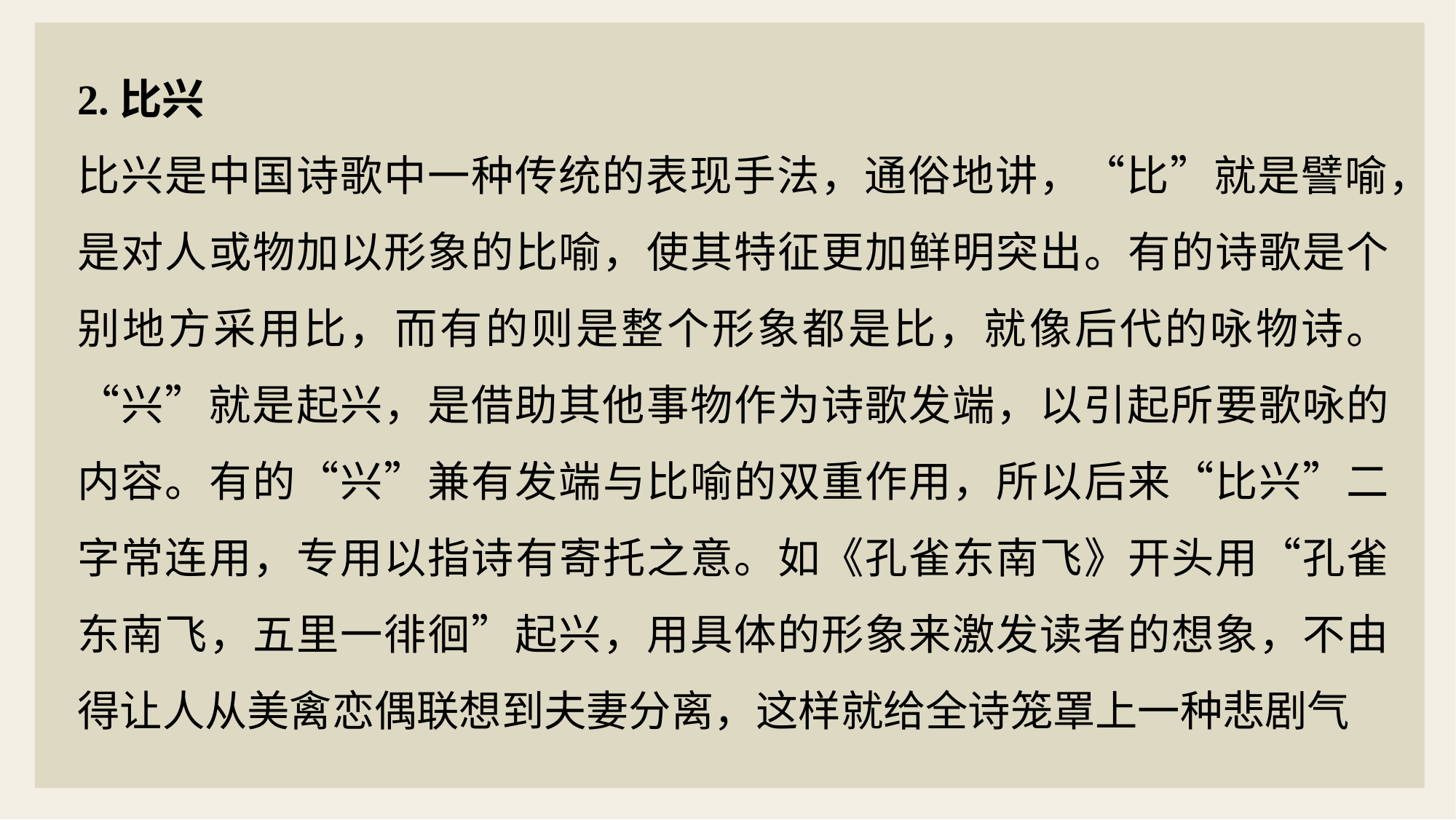

2.比兴
比兴是中国诗歌中一种传统的表现手法，通俗地讲，“比”就是譬喻，是对人或物加以形象的比喻，使其特征更加鲜明突出。有的诗歌是个别地方采用比，而有的则是整个形象都是比，就像后代的咏物诗。“兴”就是起兴，是借助其他事物作为诗歌发端，以引起所要歌咏的内容。有的“兴”兼有发端与比喻的双重作用，所以后来“比兴”二字常连用，专用以指诗有寄托之意。如《孔雀东南飞》开头用“孔雀东南飞，五里一徘徊”起兴，用具体的形象来激发读者的想象，不由得让人从美禽恋偶联想到夫妻分离，这样就给全诗笼罩上一种悲剧气